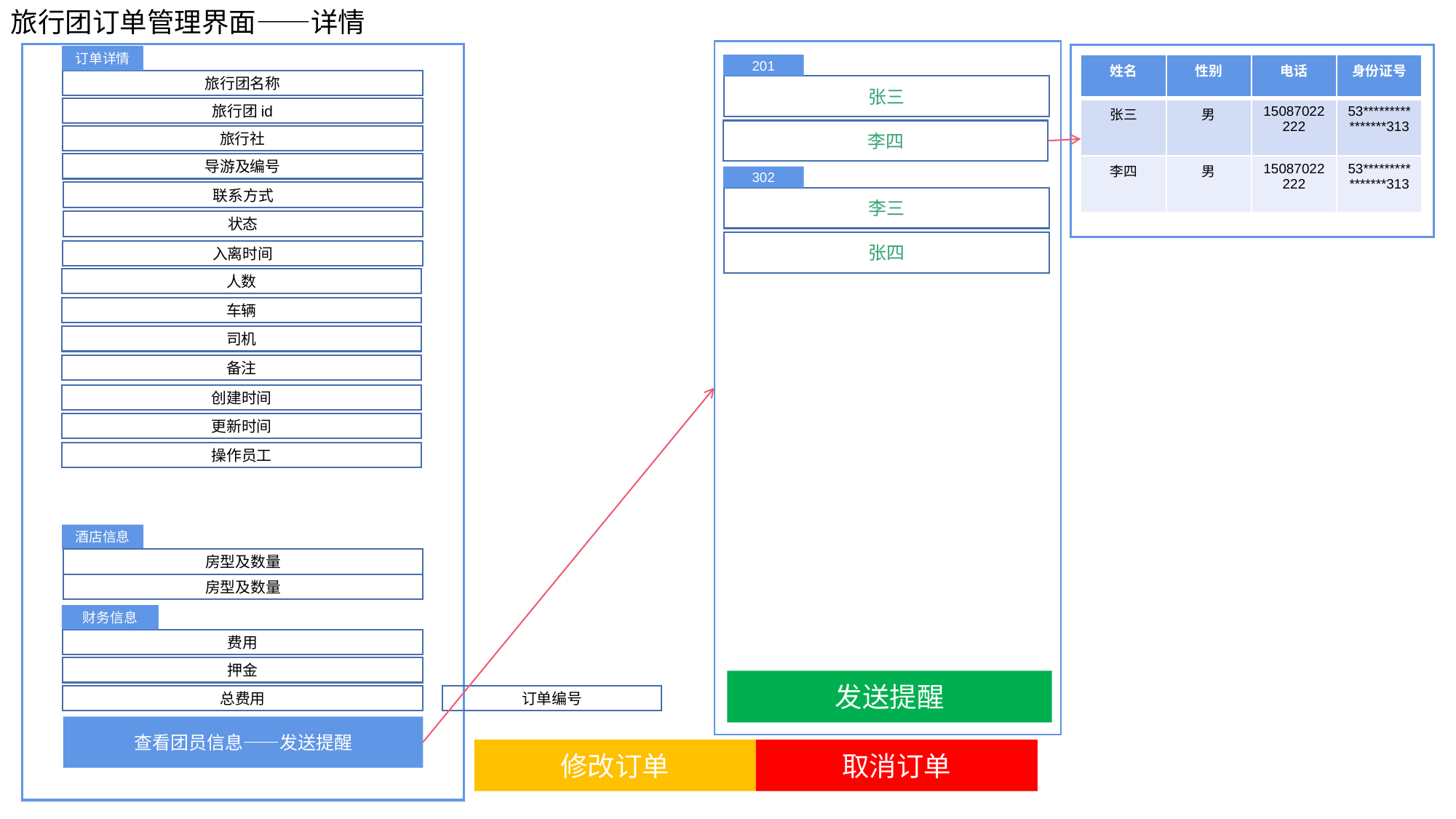

旅行团订单管理界面——详情

订单详情
201
| 姓名 | 性别 | 电话 | 身份证号 |
| --- | --- | --- | --- |
| 张三 | 男 | 15087022222 | 53\*\*\*\*\*\*\*\*\*\*\*\*\*\*\*\*313 |
| 李四 | 男 | 15087022222 | 53\*\*\*\*\*\*\*\*\*\*\*\*\*\*\*\*313 |
旅行团名称
张三
旅行团id
李四
旅行社
导游及编号
302
联系方式
李三
状态
张四
入离时间
人数
车辆
司机
备注
创建时间
更新时间
操作员工
酒店信息
房型及数量
房型及数量
财务信息
费用
押金
发送提醒
总费用
订单编号
查看团员信息——发送提醒
修改订单
取消订单